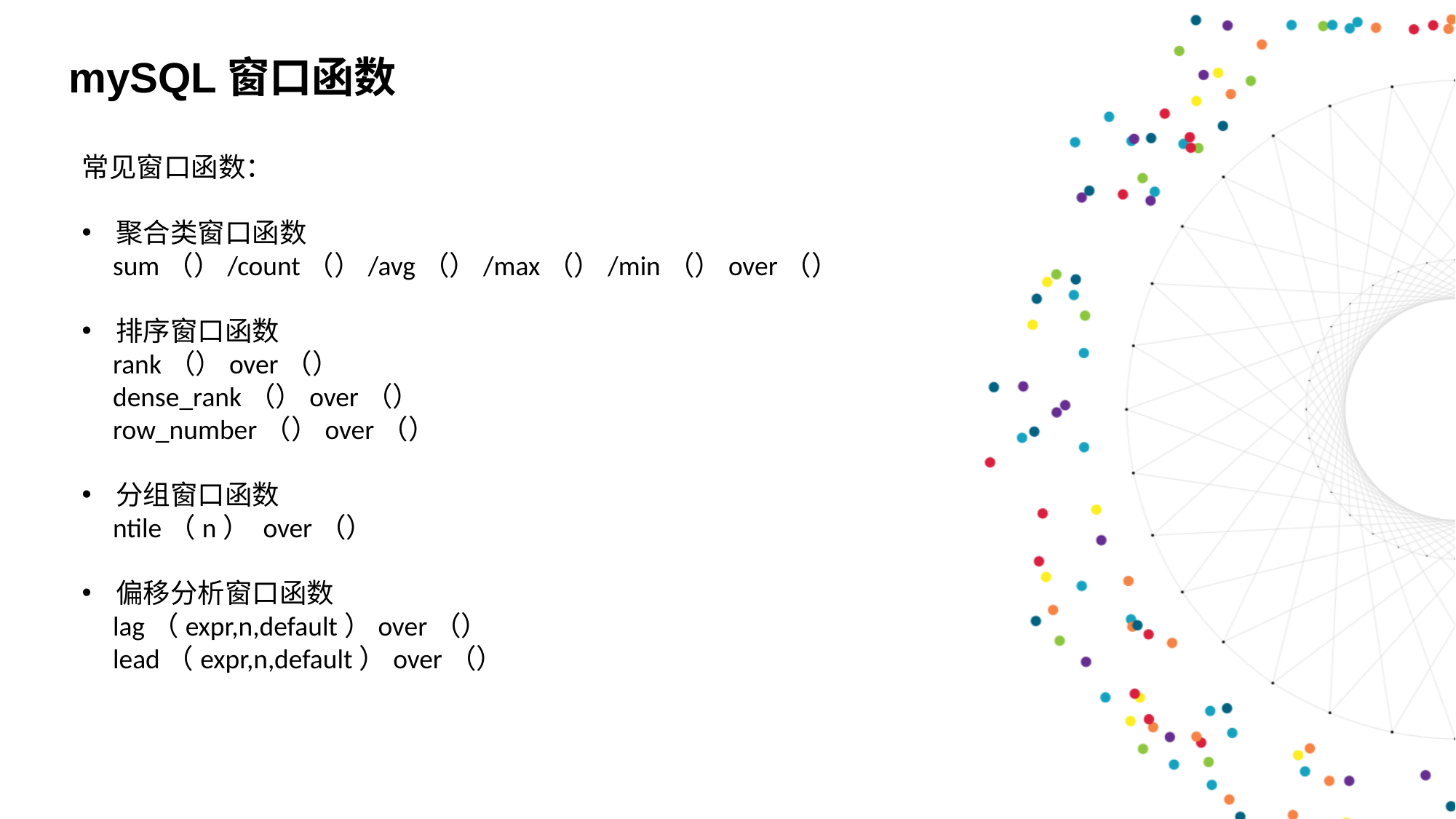

mySQL窗口函数
常见窗口函数：

聚合类窗口函数
     sum（）/count（）/avg（）/max（）/min（）over（）

排序窗口函数
     rank（）over（）
     dense_rank（）over（）
     row_number（）over（）

分组窗口函数
     ntile（n） over（）

偏移分析窗口函数
     lag（expr,n,default）over（）
     lead（expr,n,default）over（）